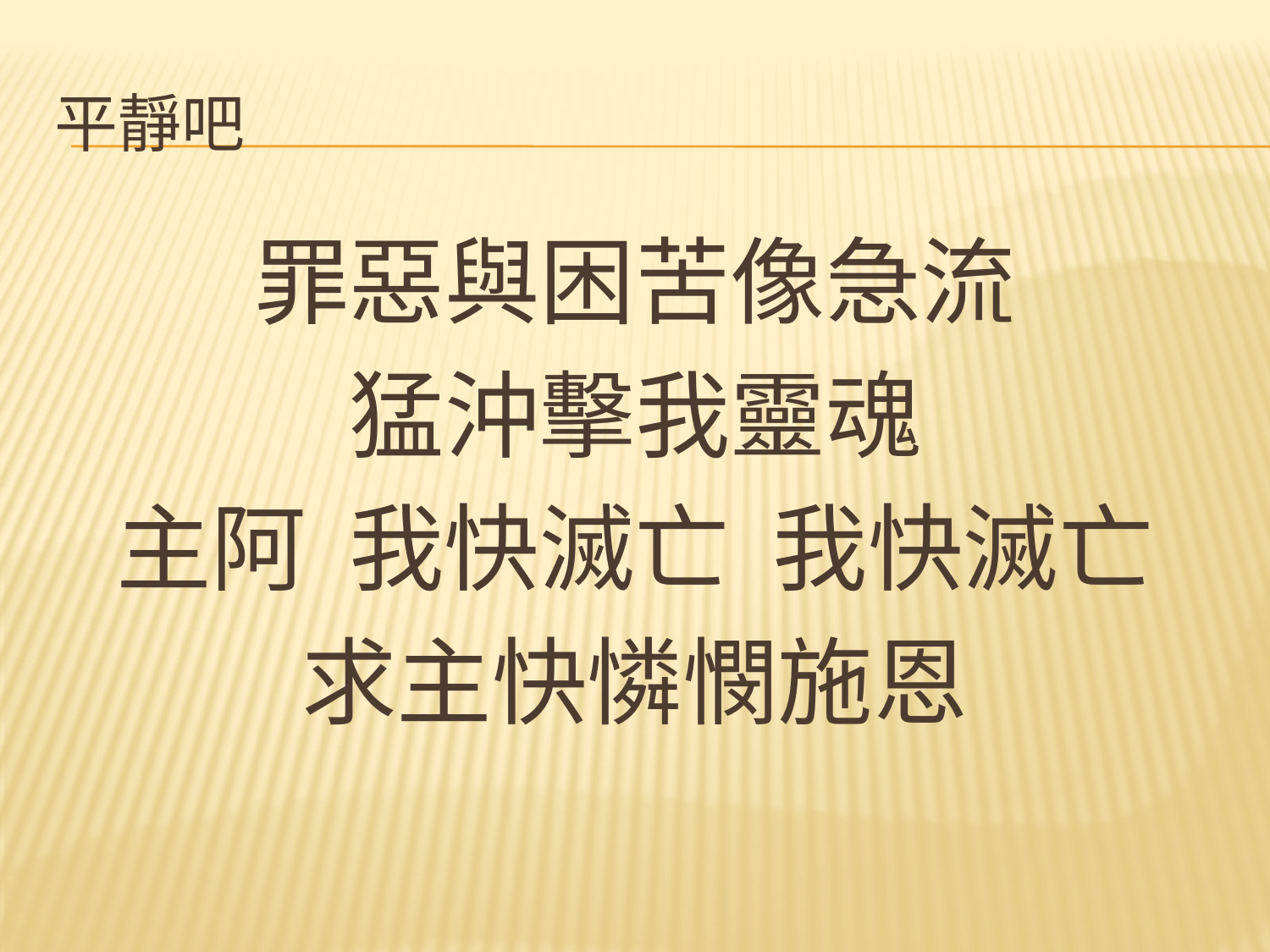

# 平靜吧
罪惡與困苦像急流
猛沖擊我靈魂
主阿  我快滅亡  我快滅亡
求主快憐憫施恩